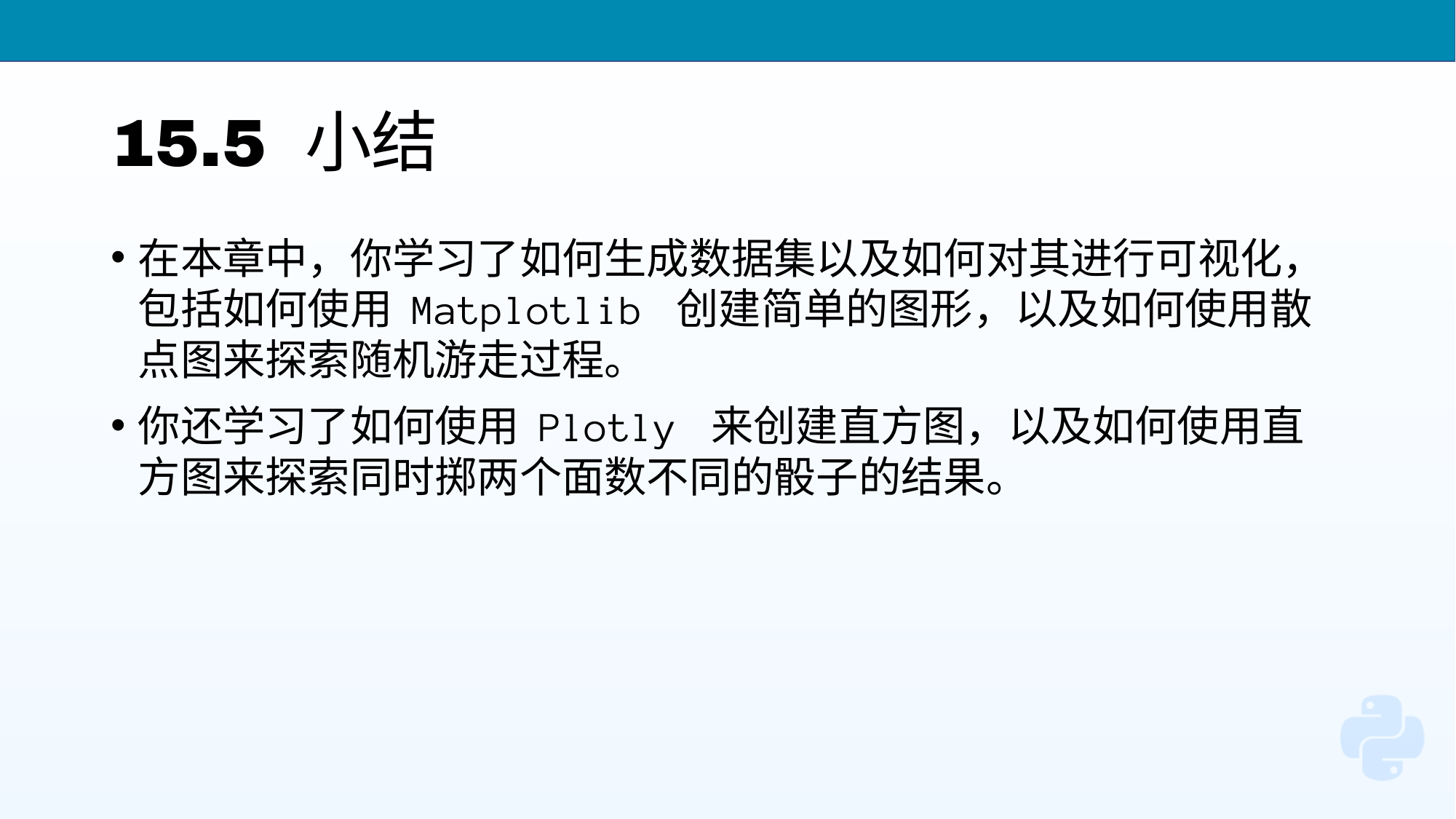

# 15.5 小结
在本章中，你学习了如何生成数据集以及如何对其进行可视化，包括如何使用 Matplotlib 创建简单的图形，以及如何使用散点图来探索随机游走过程。
你还学习了如何使用 Plotly 来创建直方图，以及如何使用直方图来探索同时掷两个面数不同的骰子的结果。